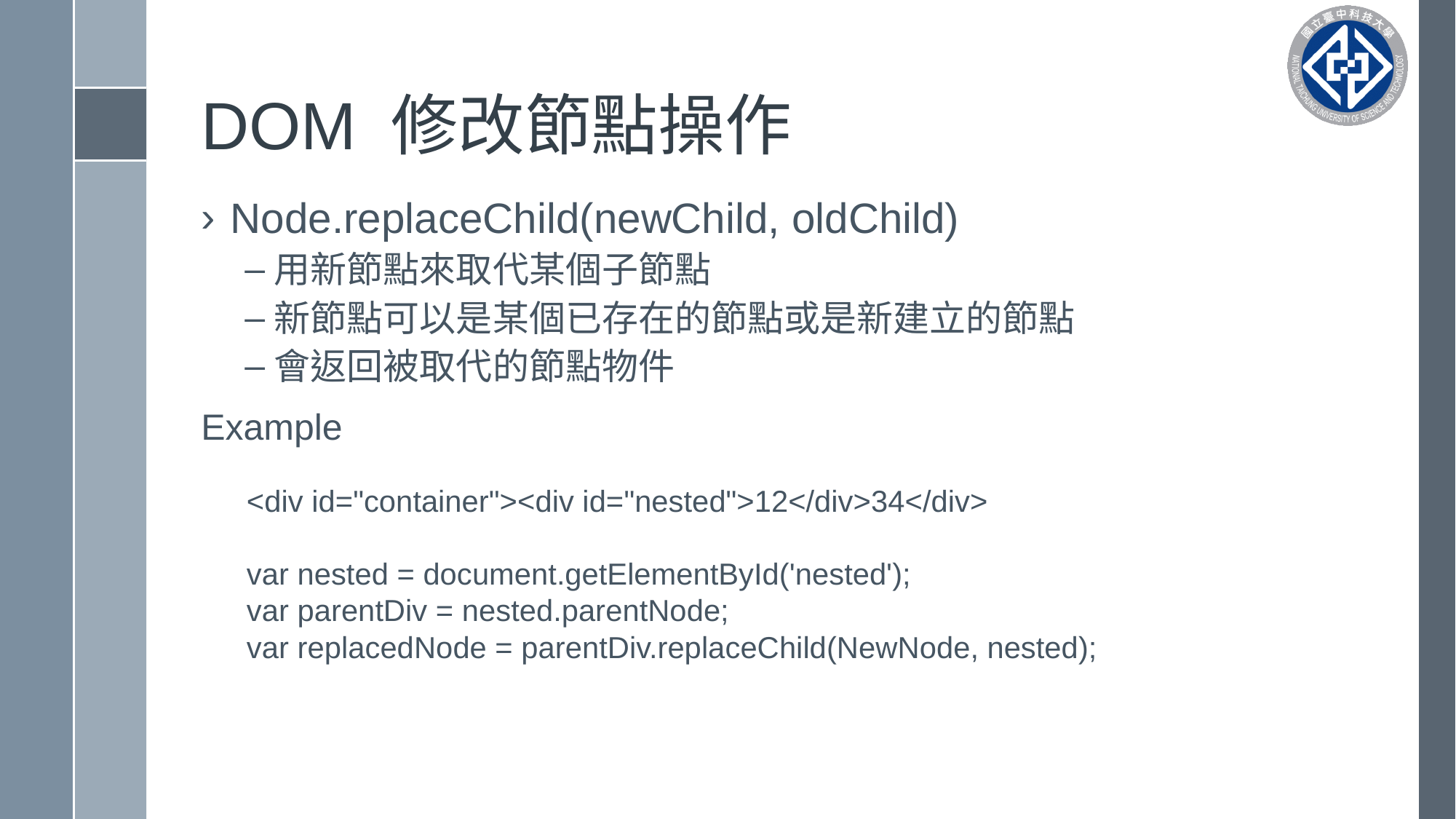

# DOM 修改節點操作
Node.replaceChild(newChild, oldChild)
用新節點來取代某個子節點
新節點可以是某個已存在的節點或是新建立的節點
會返回被取代的節點物件
Example

<div id="container"><div id="nested">12</div>34</div>

var nested = document.getElementById('nested');
var parentDiv = nested.parentNode;
var replacedNode = parentDiv.replaceChild(NewNode, nested);